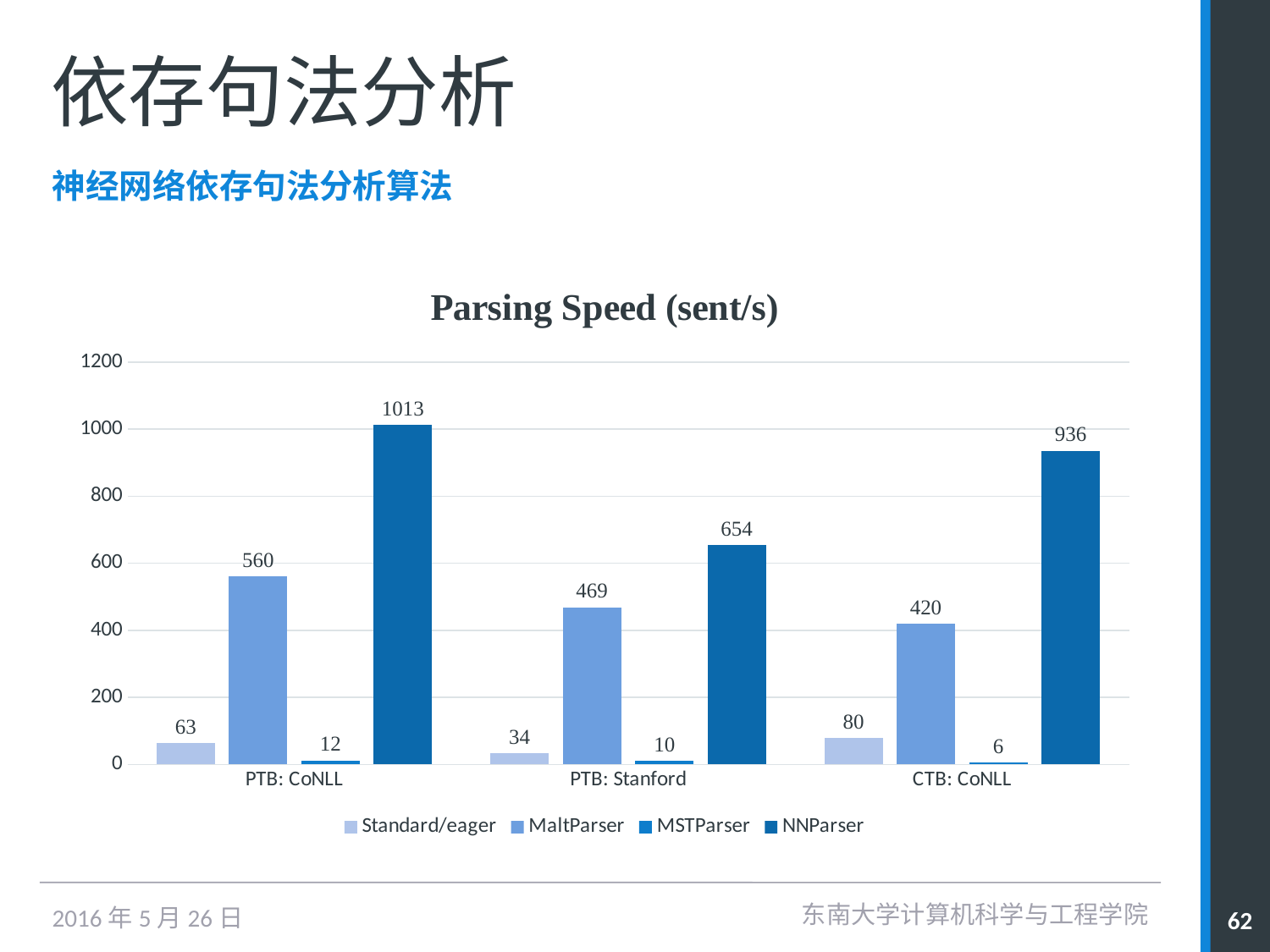

# 依存句法分析
神经网络依存句法分析算法

### Chart: Parsing Speed (sent/s)

| Category | Standard/eager | MaltParser | MSTParser | NNParser |
|---|---|---|---|---|
| PTB: CoNLL | 63.0 | 560.0 | 12.0 | 1013.0 |
| PTB: Stanford | 34.0 | 469.0 | 10.0 | 654.0 |
| CTB: CoNLL | 80.0 | 420.0 | 6.0 | 936.0 |
东南大学计算机科学与工程学院
62